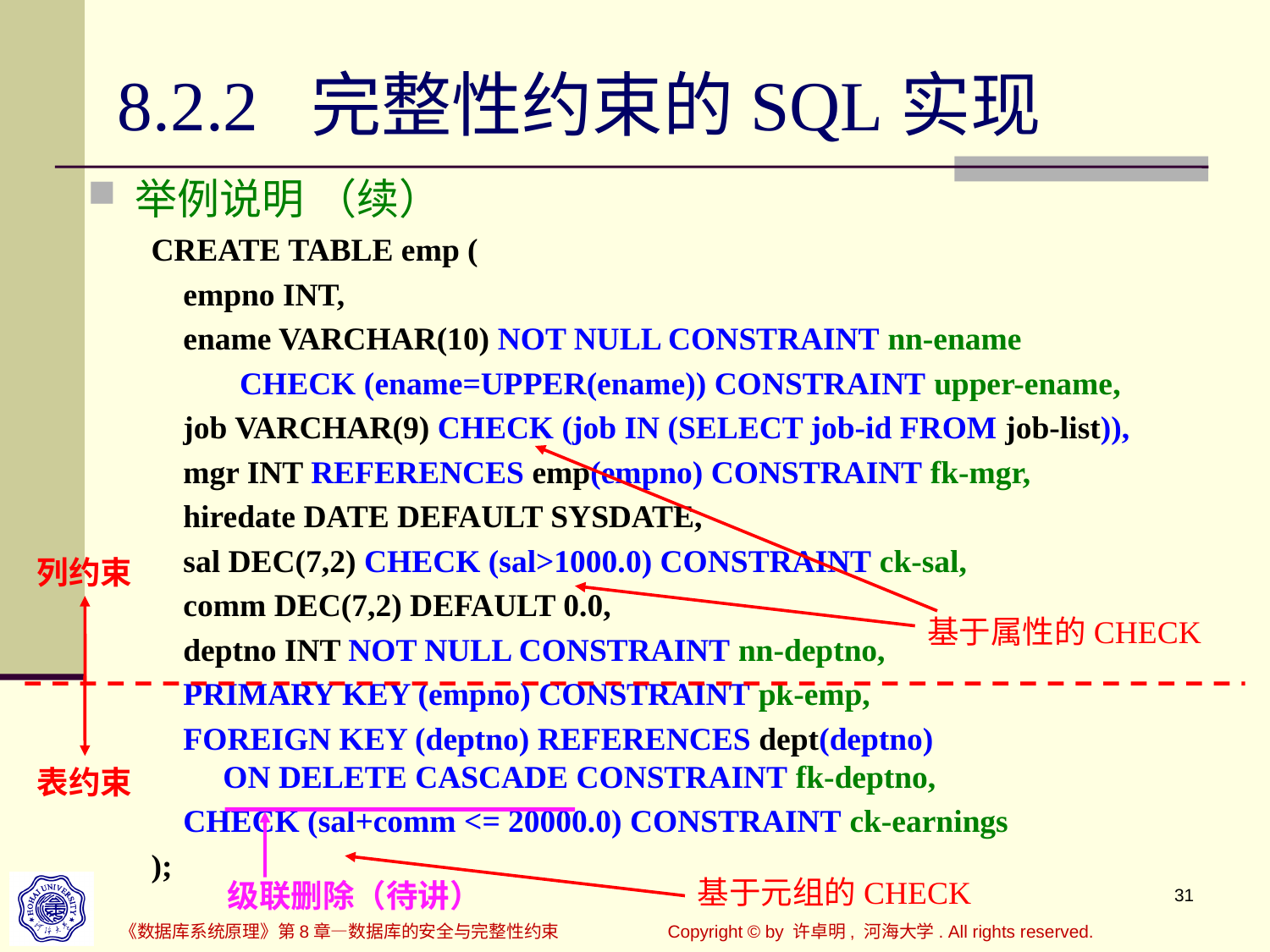

# 8.2.2  完整性约束的SQL实现
举例说明 （续）
CREATE TABLE emp (
    empno INT,
    ename VARCHAR(10) NOT NULL CONSTRAINT nn-ename
           CHECK (ename=UPPER(ename)) CONSTRAINT upper-ename,
    job VARCHAR(9) CHECK (job IN (SELECT job-id FROM job-list)),
    mgr INT REFERENCES emp(empno) CONSTRAINT fk-mgr,
    hiredate DATE DEFAULT SYSDATE,
    sal DEC(7,2) CHECK (sal>1000.0) CONSTRAINT ck-sal,
    comm DEC(7,2) DEFAULT 0.0,
    deptno INT NOT NULL CONSTRAINT nn-deptno,
    PRIMARY KEY (empno) CONSTRAINT pk-emp,
    FOREIGN KEY (deptno) REFERENCES dept(deptno)
    ON DELETE CASCADE CONSTRAINT fk-deptno,
    CHECK (sal+comm <= 20000.0) CONSTRAINT ck-earnings
);

基于属性的CHECK

基于元组的CHECK
列约束

表约束

级联删除（待讲）
31
《数据库系统原理》第8章—数据库的安全与完整性约束
Copyright © by 许卓明, 河海大学. All rights reserved.